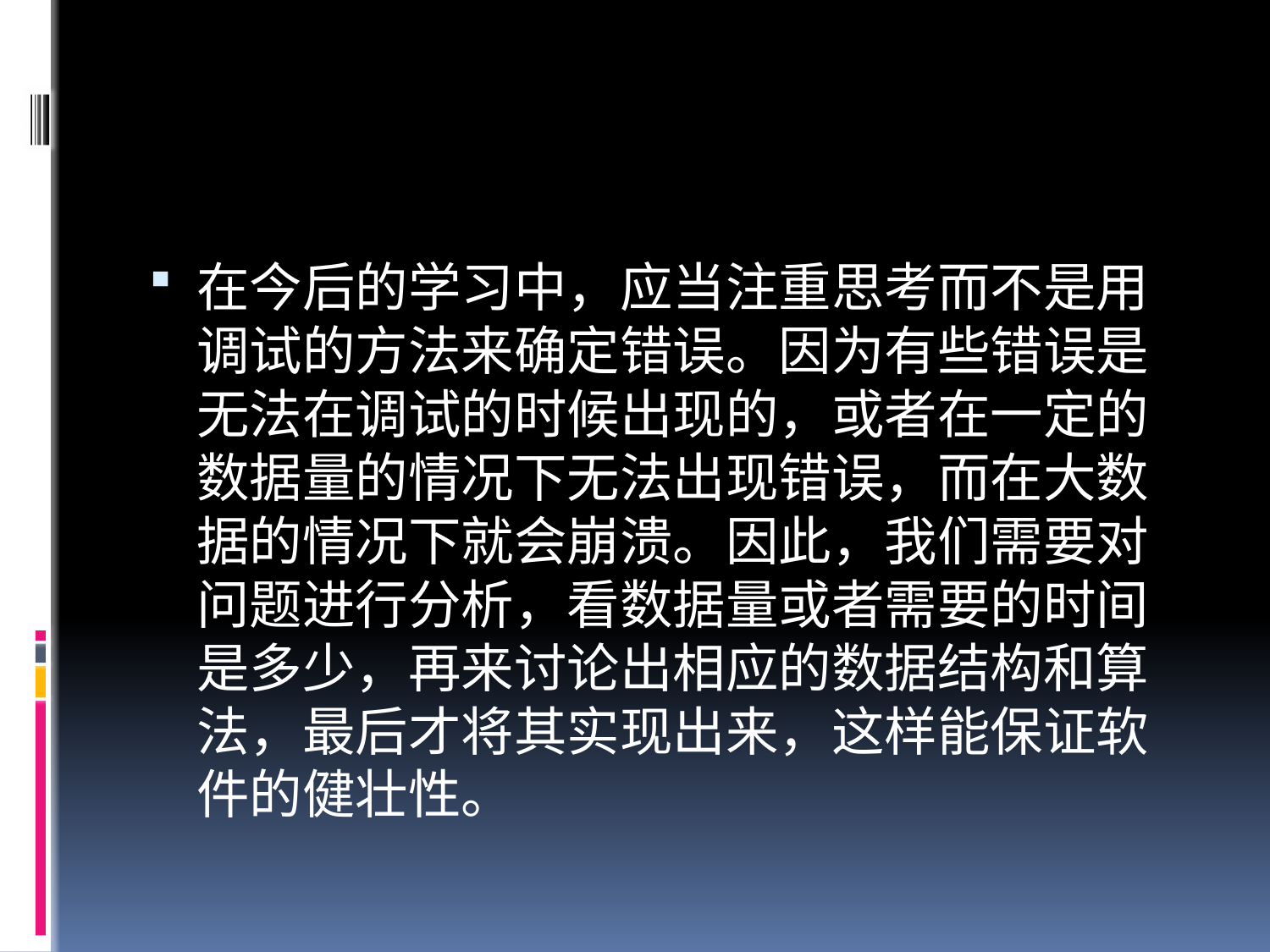

#
在今后的学习中，应当注重思考而不是用调试的方法来确定错误。因为有些错误是无法在调试的时候出现的，或者在一定的数据量的情况下无法出现错误，而在大数据的情况下就会崩溃。因此，我们需要对问题进行分析，看数据量或者需要的时间是多少，再来讨论出相应的数据结构和算法，最后才将其实现出来，这样能保证软件的健壮性。